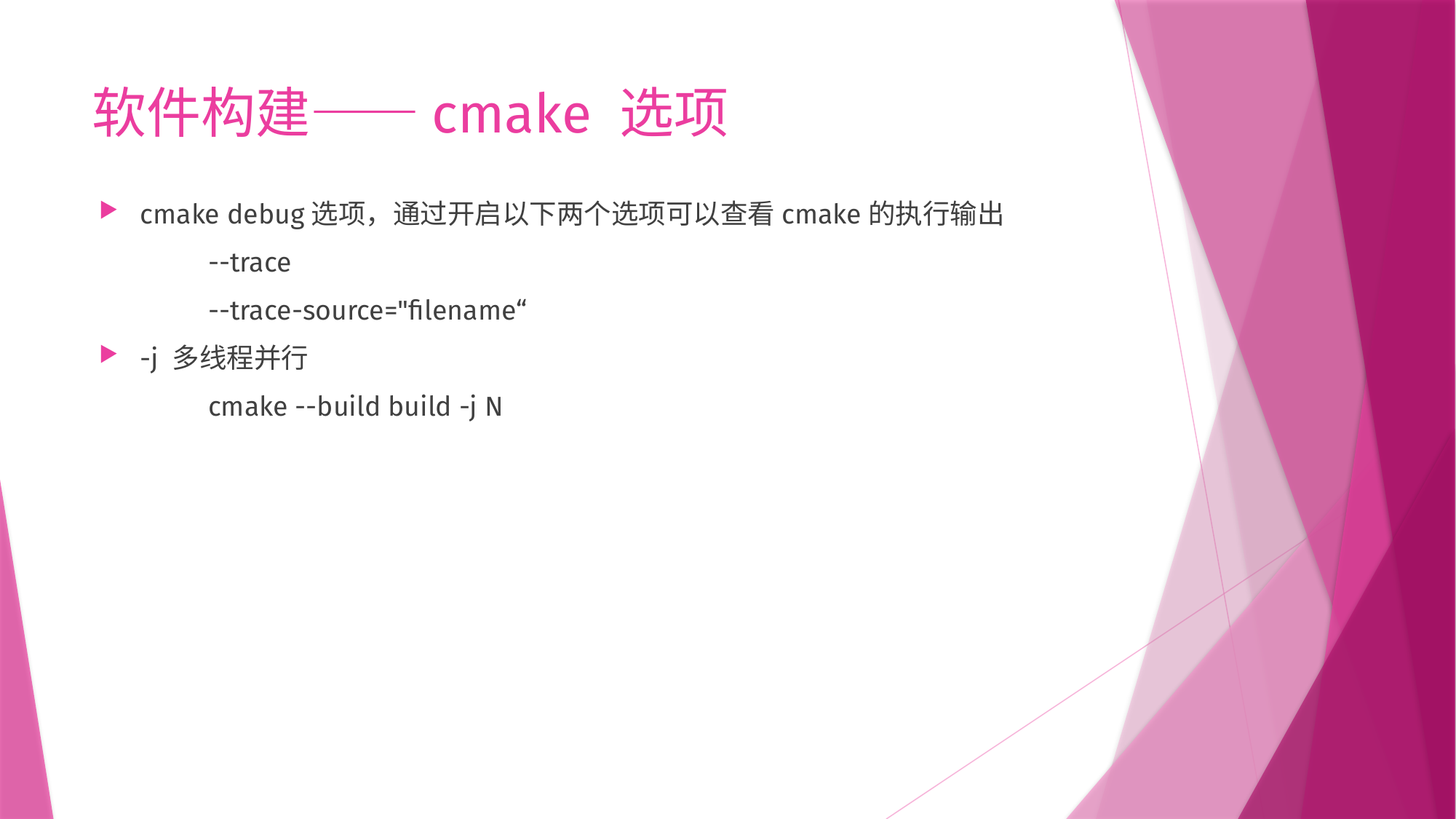

# 软件构建——cmake 选项
cmake debug选项，通过开启以下两个选项可以查看cmake的执行输出
	--trace
	--trace-source="filename“
-j 多线程并行
	cmake --build build -j N